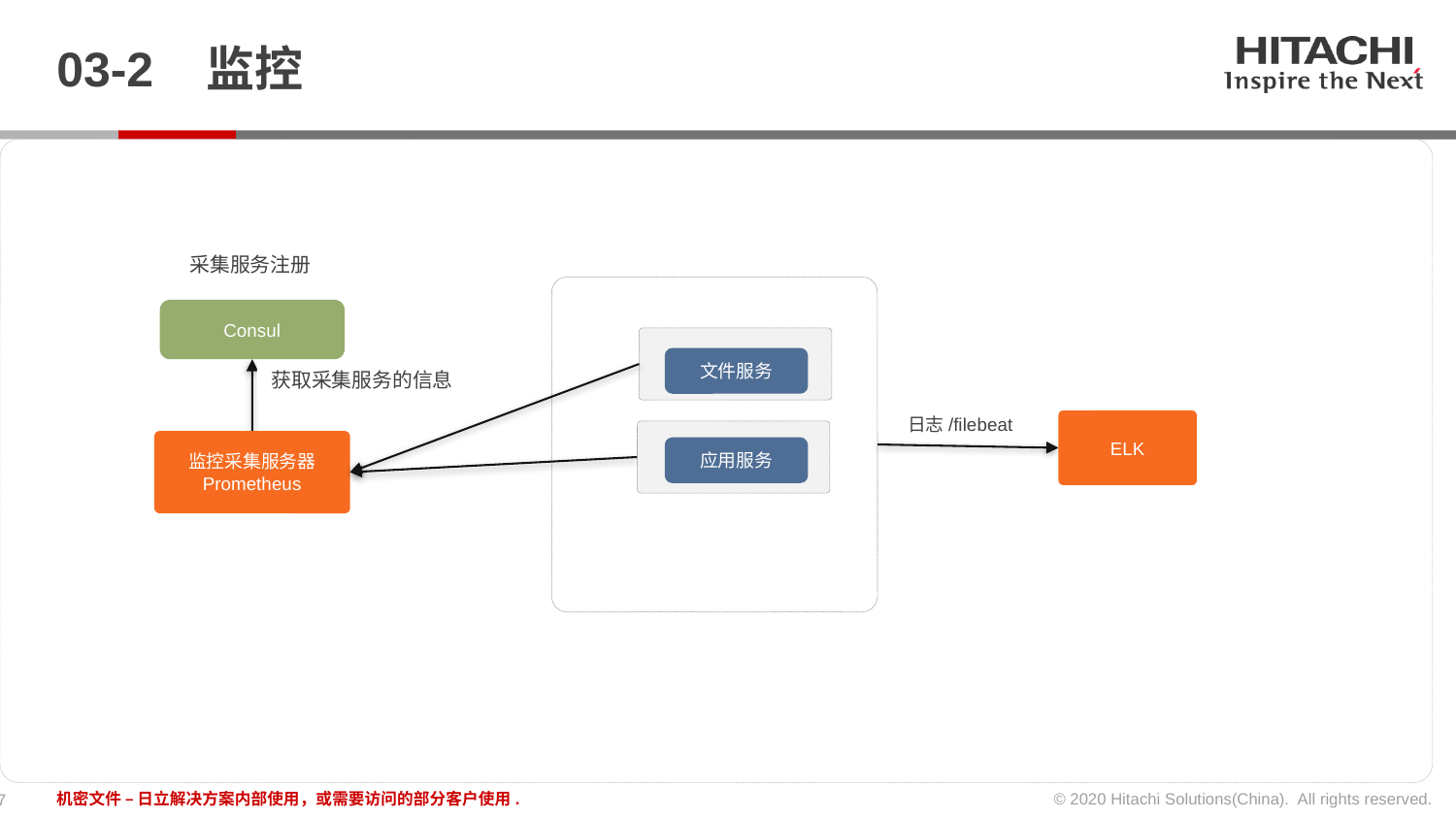

# 03-2   监控

Consul
采集服务注册

文件服务
获取采集服务的信息
监控采集服务器
Prometheus
ELK
日志/filebeat

应用服务